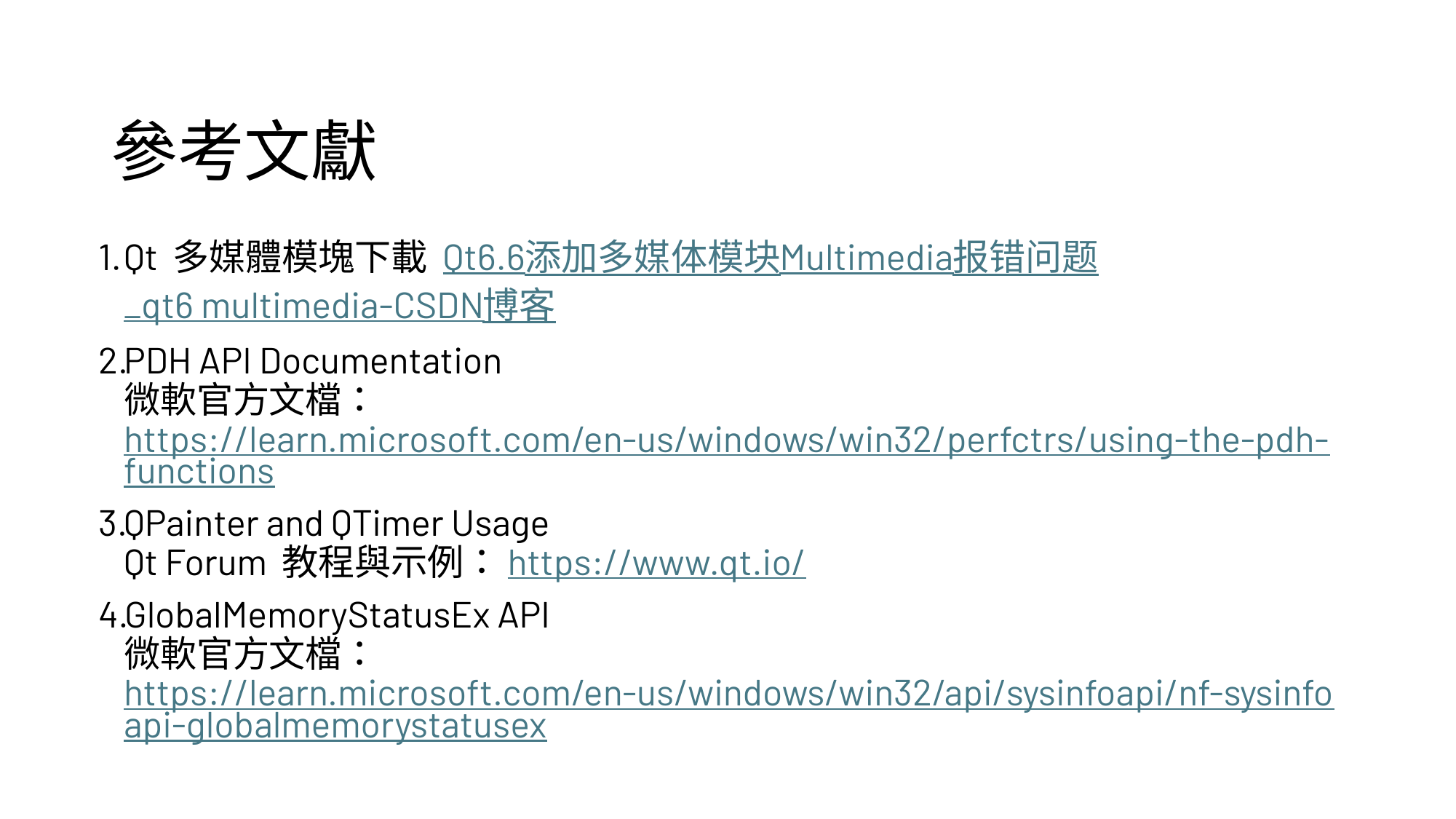

# 參考文獻

Qt 多媒體模塊下載 Qt6.6添加多媒体模块Multimedia报错问题_qt6 multimedia-CSDN博客
PDH API Documentation
微軟官方文檔：https://learn.microsoft.com/en-us/windows/win32/perfctrs/using-the-pdh-functions
QPainter and QTimer Usage
Qt Forum 教程與示例：https://www.qt.io/
GlobalMemoryStatusEx API
微軟官方文檔：https://learn.microsoft.com/en-us/windows/win32/api/sysinfoapi/nf-sysinfoapi-globalmemorystatusex